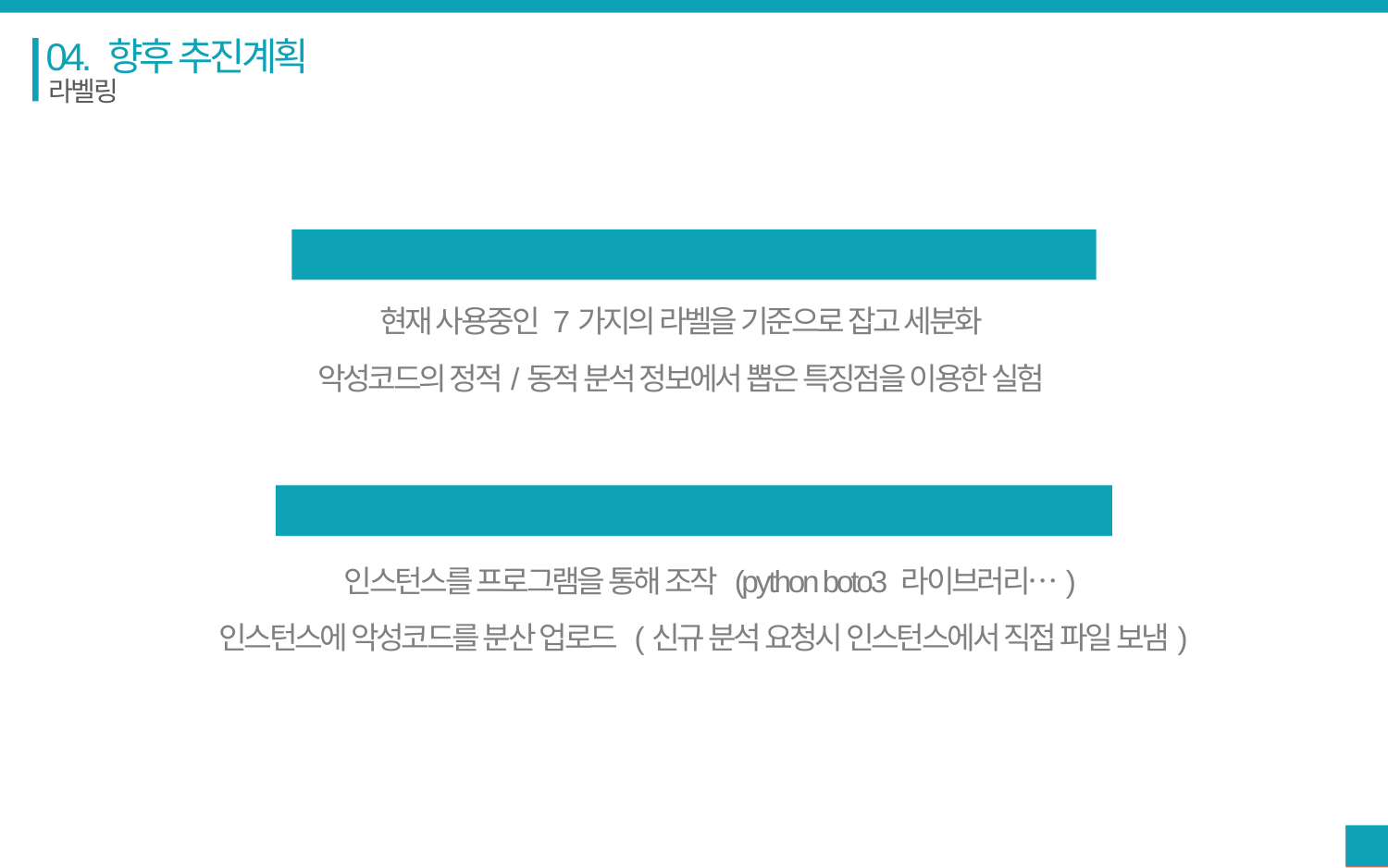

04. 향후 추진계획

라벨링
더 정확한 악성코드의 특징에 따른 분류를 위해 세분화된 라벨을 제작
현재 사용중인 7가지의 라벨을 기준으로 잡고 세분화
악성코드의 정적/동적 분석 정보에서 뽑은 특징점을 이용한 실험
AWS 인스턴스를 이용한 악성코드 분산 분석 자동화
인스턴스를 프로그램을 통해 조작 (python boto3 라이브러리…)
인스턴스에 악성코드를 분산 업로드 (신규 분석 요청시 인스턴스에서 직접 파일 보냄)

37